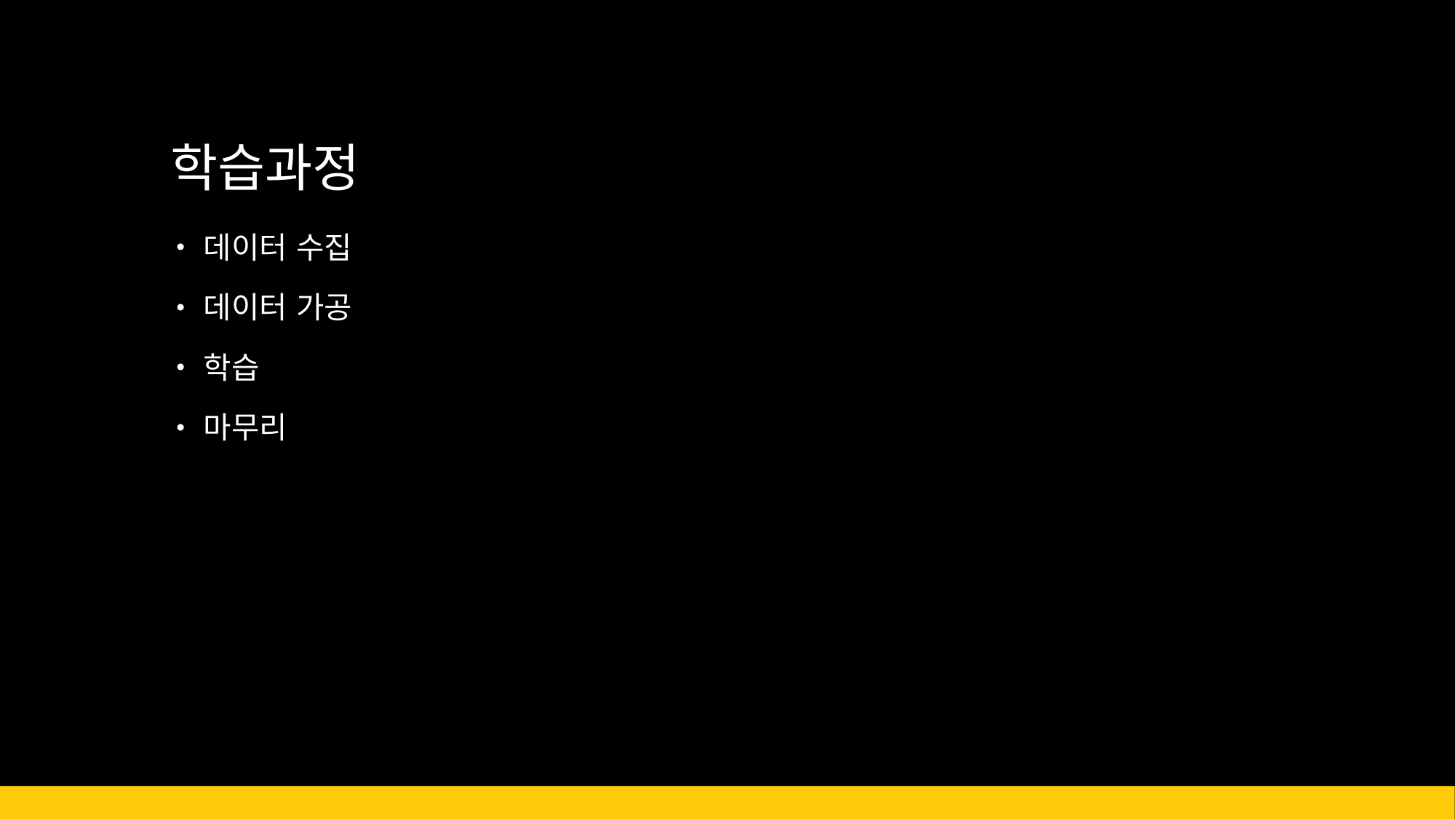

# 학습과정
데이터 수집
데이터 가공
학습
마무리